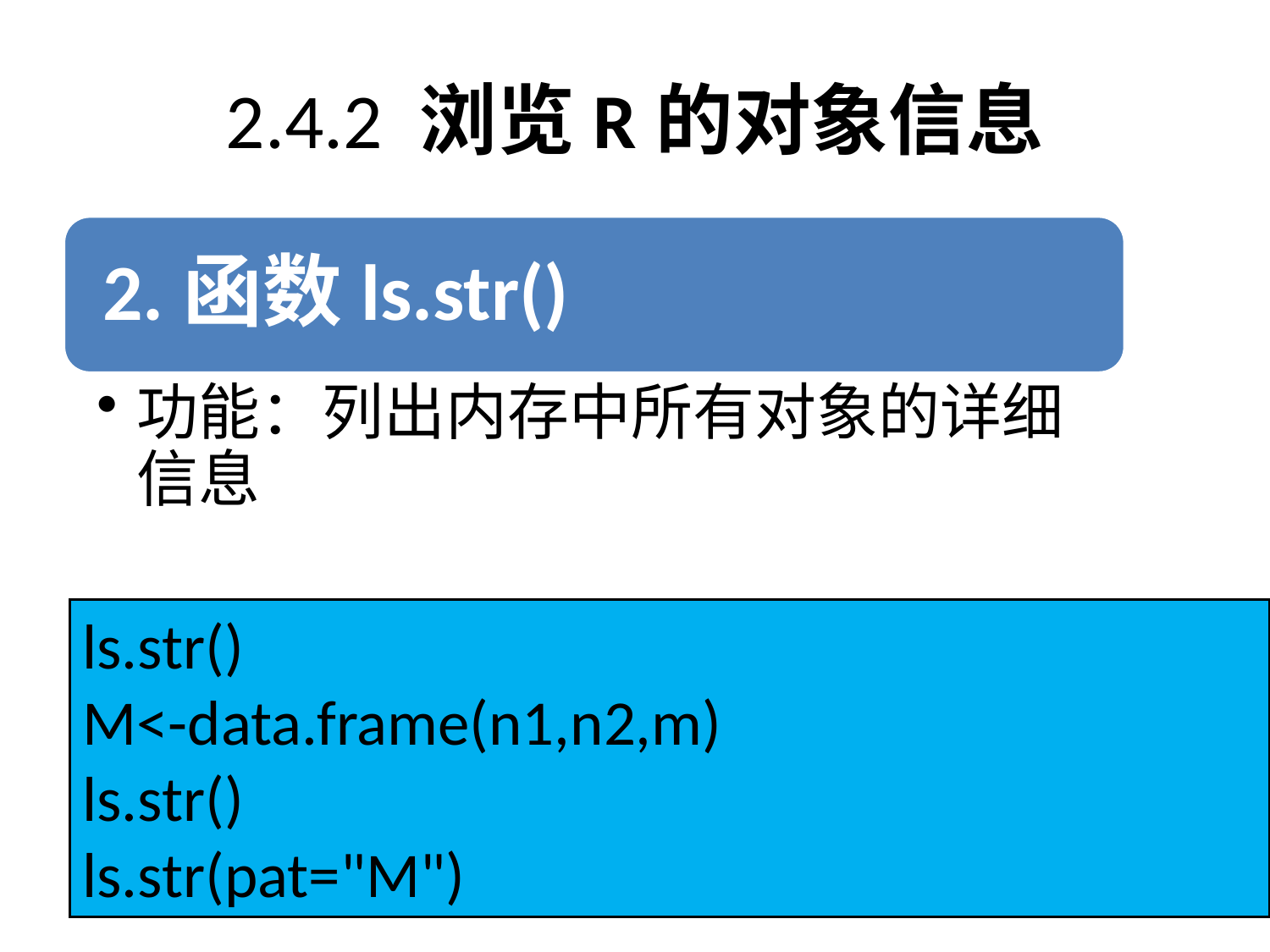

# 2.4.2 浏览R的对象信息
2.函数ls.str()
功能：列出内存中所有对象的详细信息
ls.str()
M<-data.frame(n1,n2,m)
ls.str()
ls.str(pat="M")